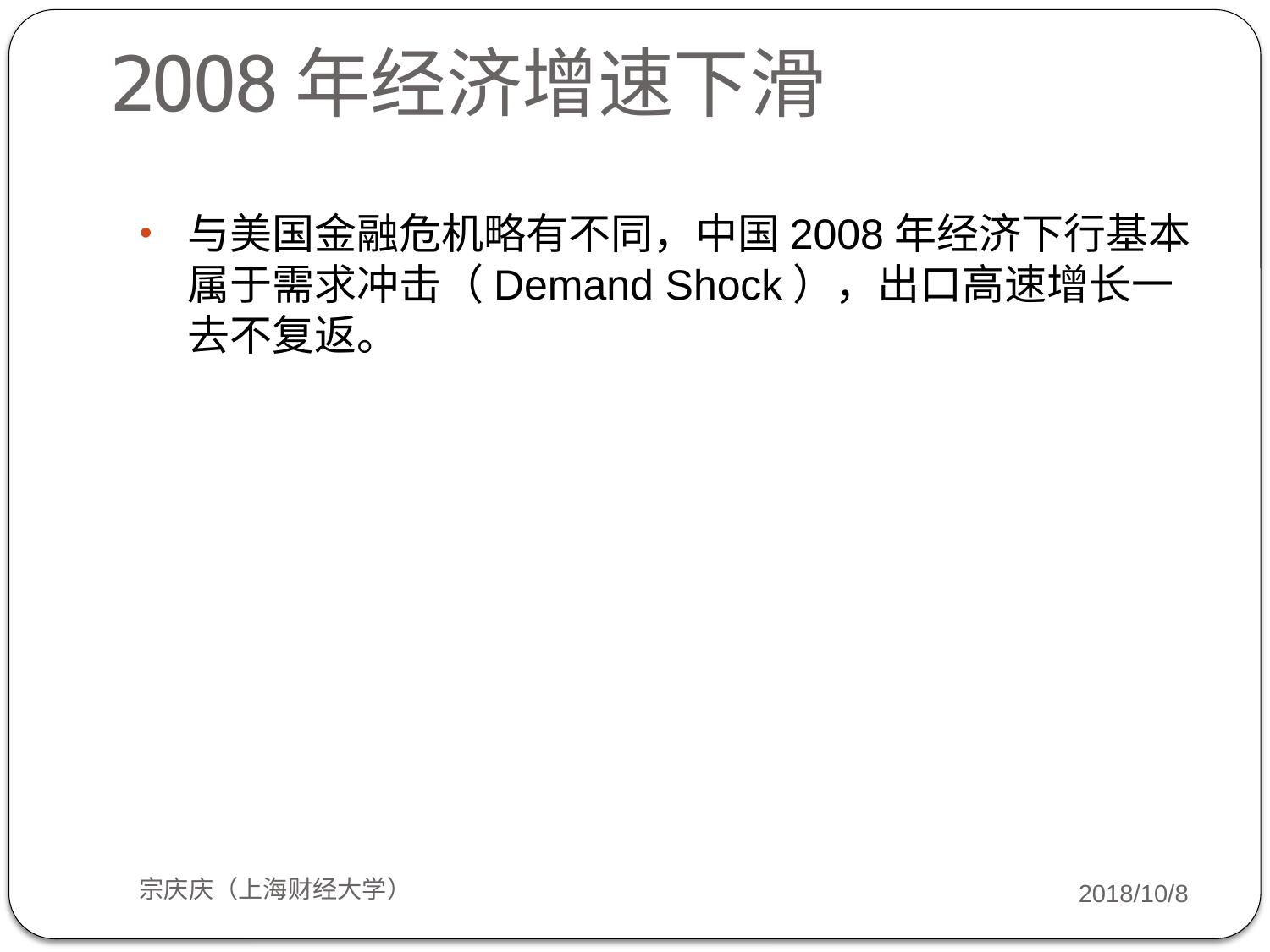

# 2008年经济增速下滑
与美国金融危机略有不同，中国2008年经济下行基本属于需求冲击（Demand Shock），出口高速增长一去不复返。
宗庆庆（上海财经大学）
2018/10/8